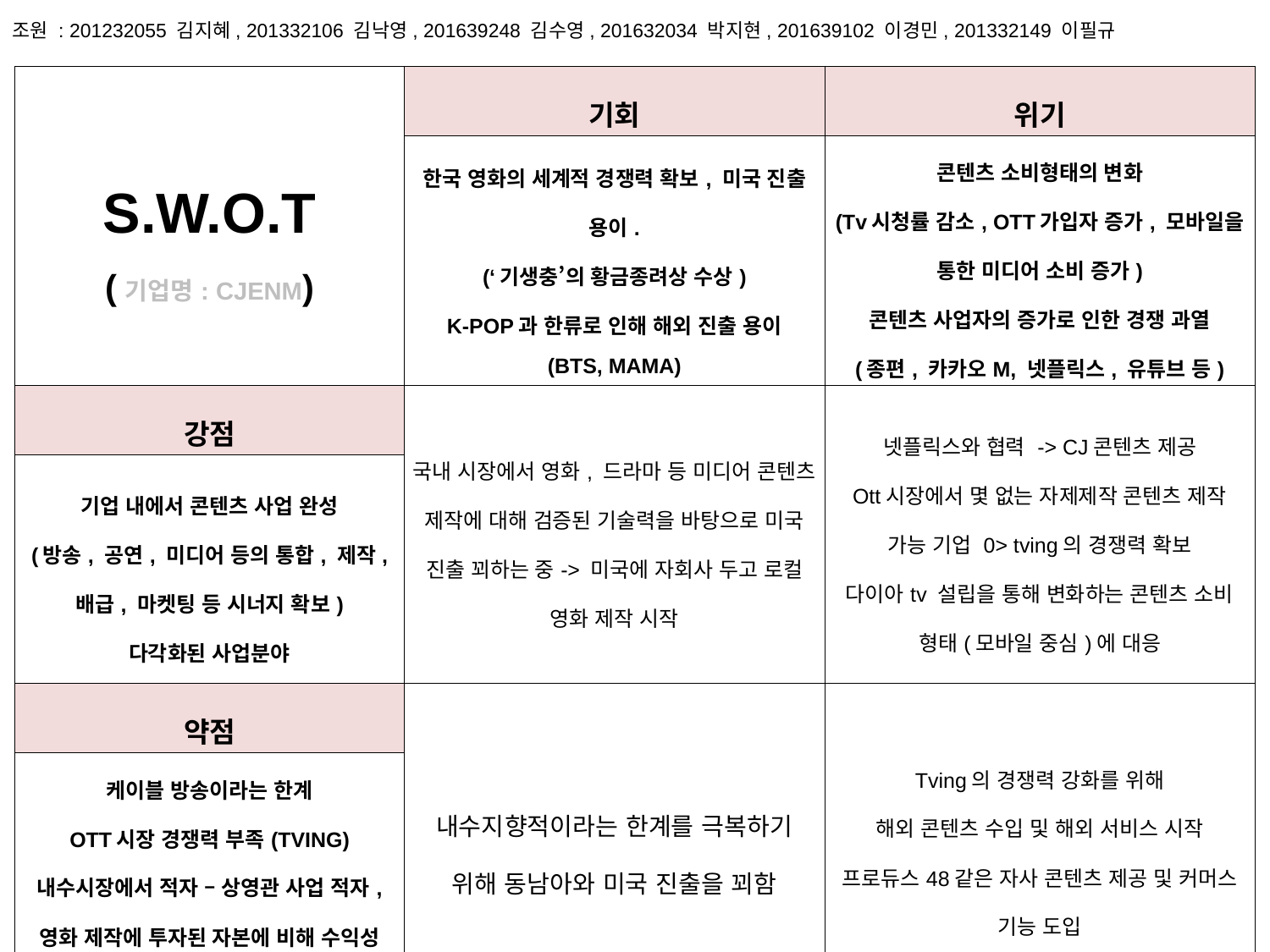

조원 : 201232055 김지혜, 201332106 김낙영, 201639248 김수영, 201632034 박지현, 201639102 이경민, 201332149 이필규
| S.W.O.T (기업명: CJENM) | 기회 | 위기 |
| --- | --- | --- |
|  | 한국 영화의 세계적 경쟁력 확보, 미국 진출 용이. (‘기생충’의 황금종려상 수상) K-POP과 한류로 인해 해외 진출 용이 (BTS, MAMA) | 콘텐츠 소비형태의 변화 (Tv시청률 감소, OTT가입자 증가, 모바일을 통한 미디어 소비 증가) 콘텐츠 사업자의 증가로 인한 경쟁 과열 (종편, 카카오M, 넷플릭스, 유튜브 등) |
| 강점 | 국내 시장에서 영화, 드라마 등 미디어 콘텐츠 제작에 대해 검증된 기술력을 바탕으로 미국 진출 꾀하는 중-> 미국에 자회사 두고 로컬 영화 제작 시작 | 넷플릭스와 협력 -> CJ콘텐츠 제공 Ott시장에서 몇 없는 자제제작 콘텐츠 제작 가능 기업 0> tving의 경쟁력 확보 다이아tv 설립을 통해 변화하는 콘텐츠 소비 형태(모바일 중심)에 대응 |
| 기업 내에서 콘텐츠 사업 완성 (방송, 공연, 미디어 등의 통합, 제작, 배급, 마켓팅 등 시너지 확보) 다각화된 사업분야 |  |  |
| 약점 | 내수지향적이라는 한계를 극복하기 위해 동남아와 미국 진출을 꾀함 | Tving의 경쟁력 강화를 위해 해외 콘텐츠 수입 및 해외 서비스 시작 프로듀스48같은 자사 콘텐츠 제공 및 커머스 기능 도입 |
| 케이블 방송이라는 한계 OTT시장 경쟁력 부족(TVING) 내수시장에서 적자 – 상영관 사업 적자, 영화 제작에 투자된 자본에 비해 수익성 떨어짐 |  |  |